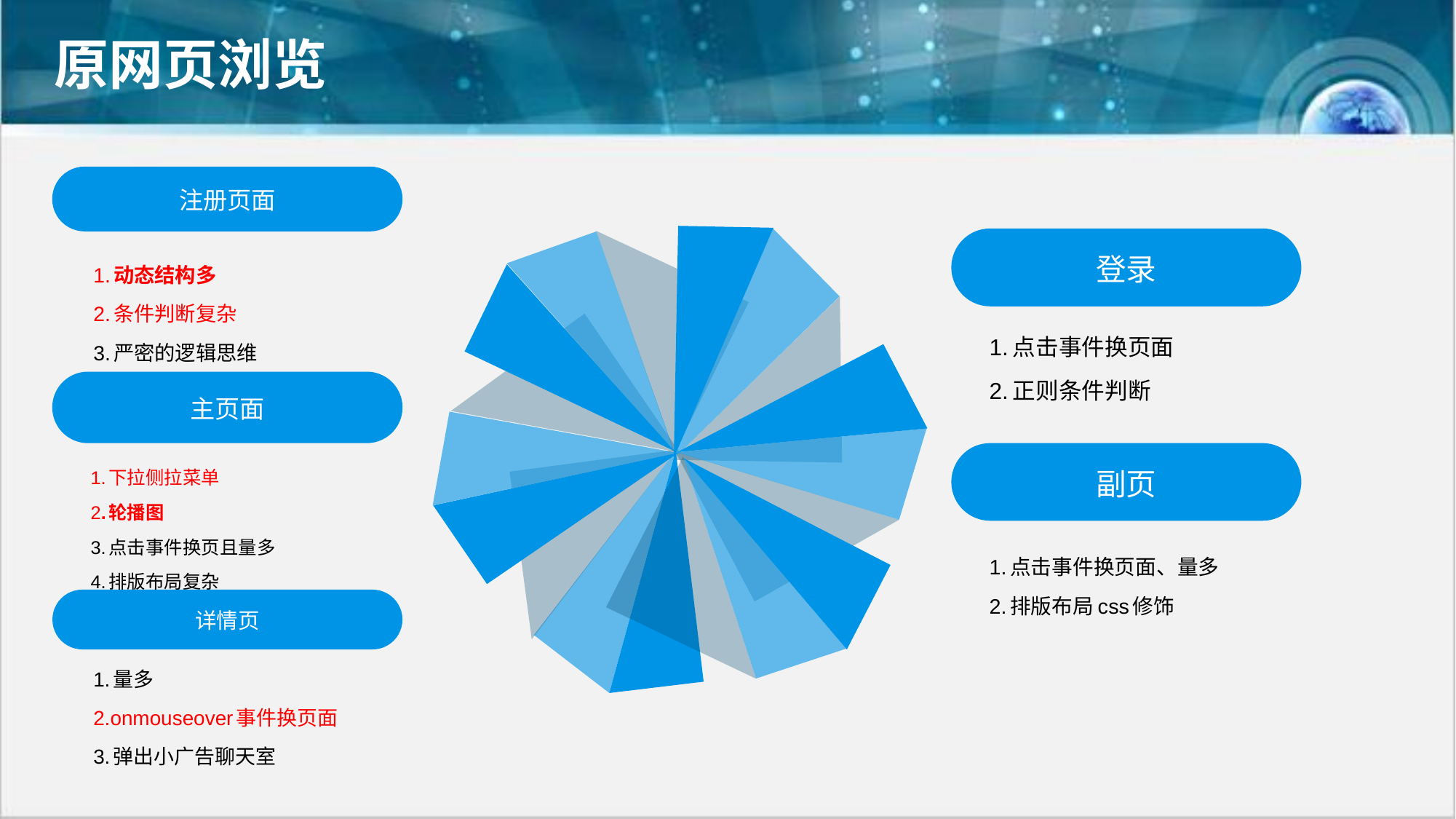

原网页浏览
注册页面
登录
1.动态结构多
2.条件判断复杂
3.严密的逻辑思维

1.点击事件换页面
2.正则条件判断

主页面

副页
1.下拉侧拉菜单
2.轮播图
3.点击事件换页且量多
4.排版布局复杂

1.点击事件换页面、量多
2.排版布局css修饰

详情页
1.量多
2.onmouseover事件换页面
3.弹出小广告聊天室